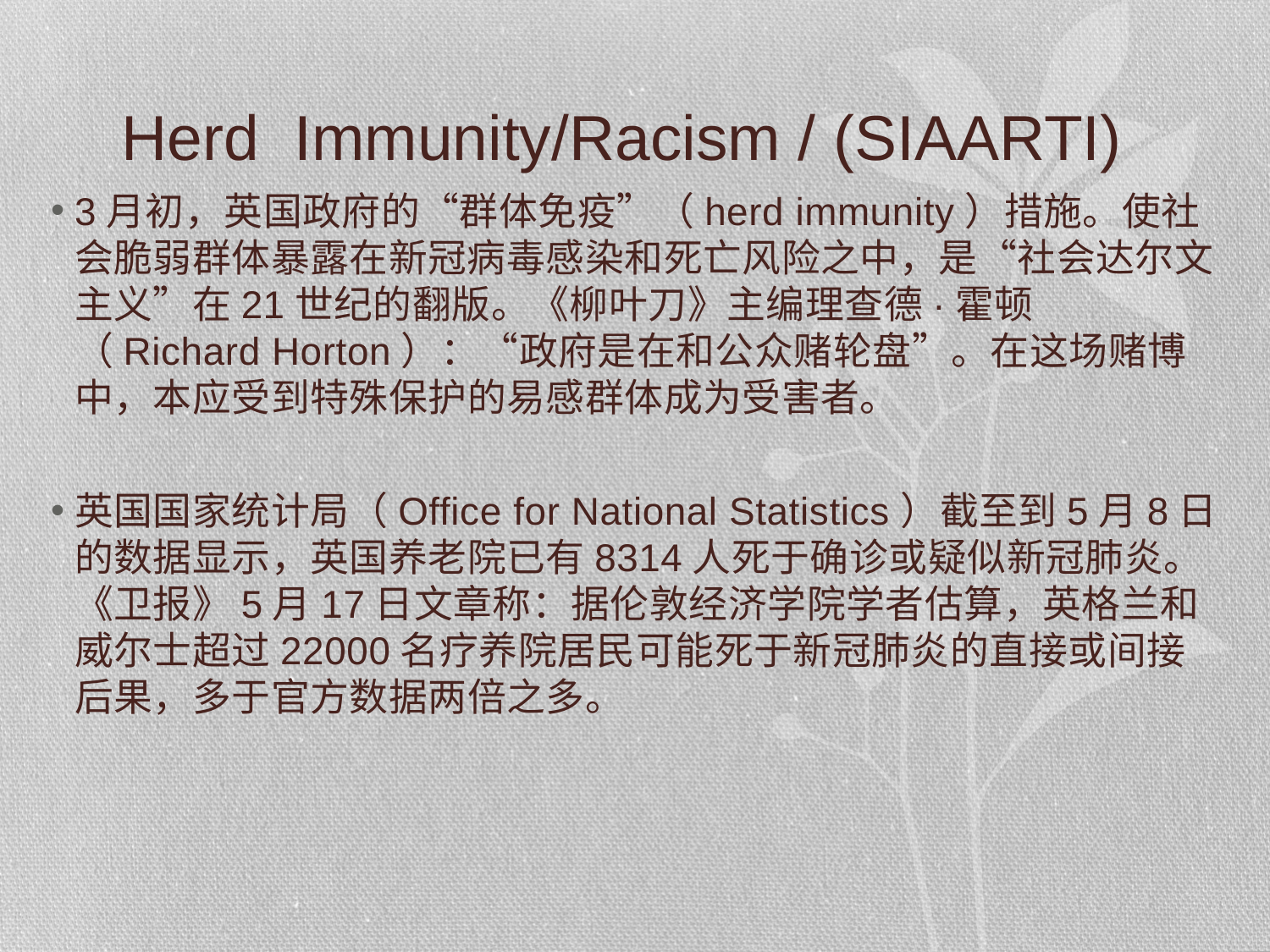

# Herd  Immunity/Racism / (SIAARTI)
3月初，英国政府的“群体免疫”（herd immunity）措施。使社会脆弱群体暴露在新冠病毒感染和死亡风险之中，是“社会达尔文主义”在21世纪的翻版。《柳叶刀》主编理查德·霍顿（Richard Horton）：“政府是在和公众赌轮盘”。在这场赌博中，本应受到特殊保护的易感群体成为受害者。

英国国家统计局（Office for National Statistics）截至到5月8日的数据显示，英国养老院已有8314人死于确诊或疑似新冠肺炎。《卫报》5月17日文章称：据伦敦经济学院学者估算，英格兰和威尔士超过22000名疗养院居民可能死于新冠肺炎的直接或间接后果，多于官方数据两倍之多。